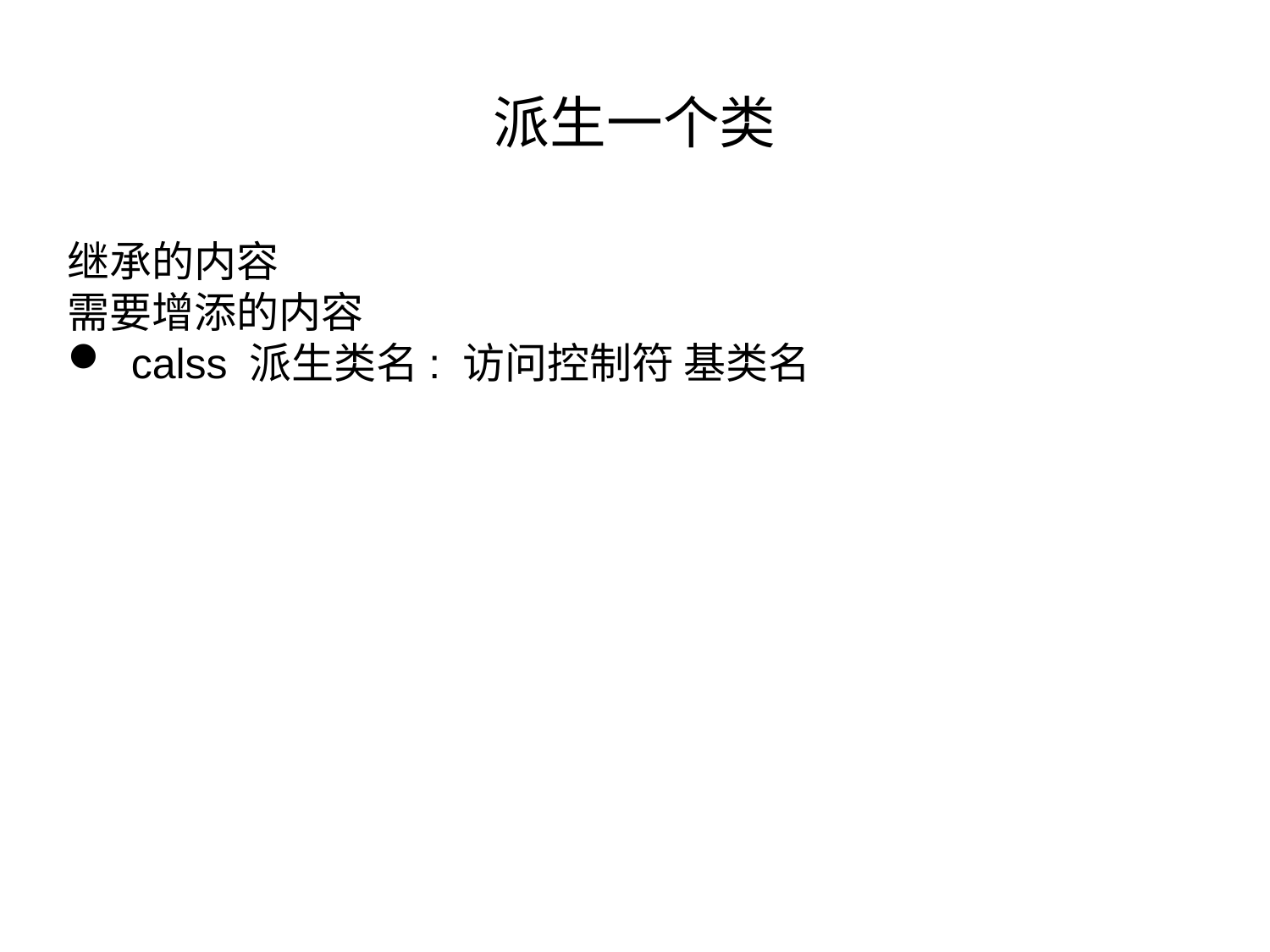

派生一个类
继承的内容
需要增添的内容
calss 派生类名: 访问控制符 基类名